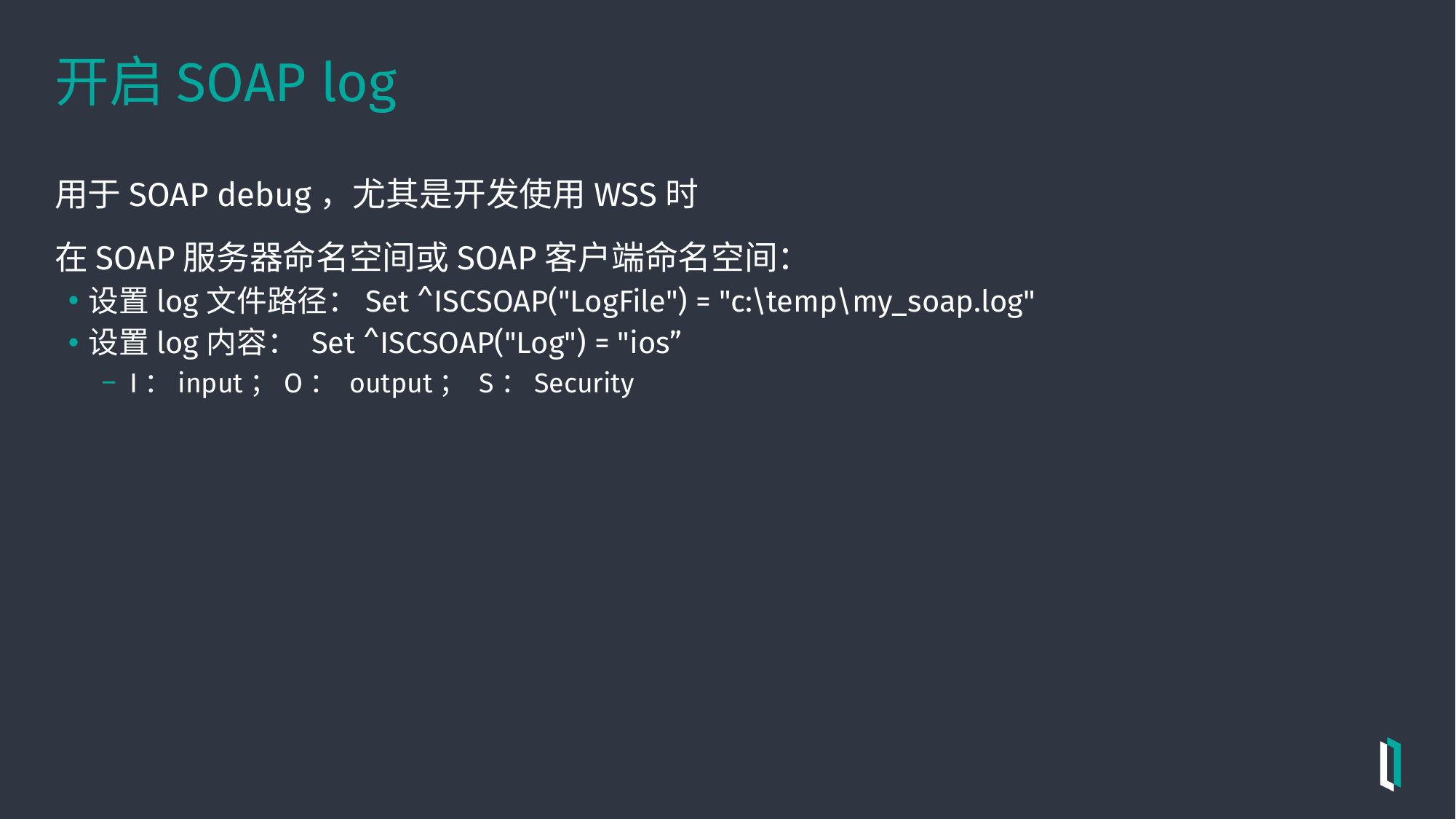

# 开启SOAP log
用于SOAP debug，尤其是开发使用WSS时
在SOAP服务器命名空间或SOAP客户端命名空间：
设置log文件路径：Set ^ISCSOAP("LogFile") = "c:\temp\my_soap.log"
设置log内容： Set ^ISCSOAP("Log") = "ios”
I：input；O： output； S：Security